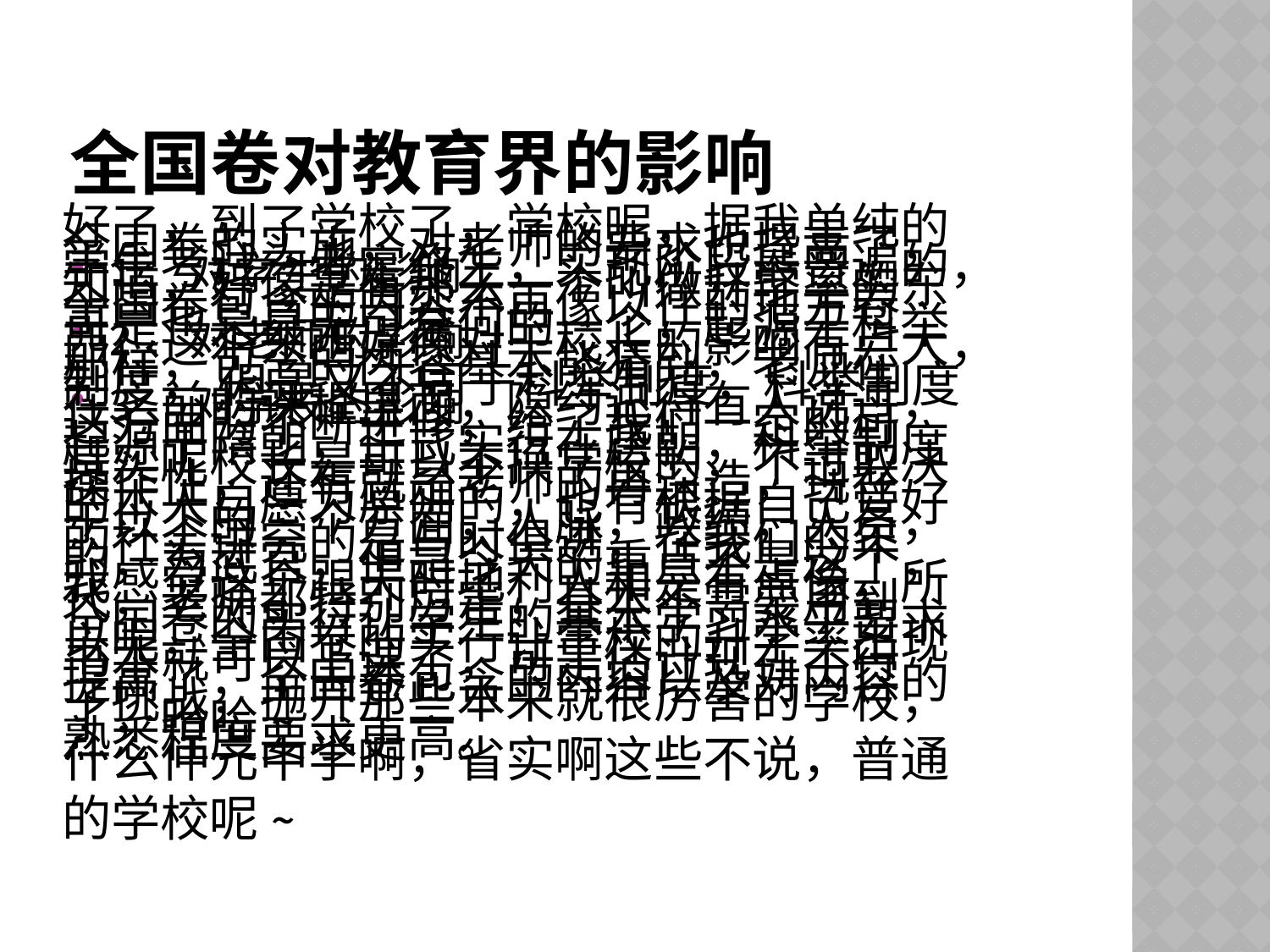

# 全国卷对教育界的影响
好了，到了学校了，学校呢，据我单纯的知道，好像是有那么一个叫做升学率的东西，这个东西好像对于校长的影响有点大，在之前的课程里面，隐约记得有人说过，其实呢校长是可以不换学校的，不过取决于以下的三个方面，人脉，政绩，人员，我感觉这个跟天时地利人和是有点像，所以呢，全国卷的实行让学校的升学率出现了挑战，抛开那些本来就很厉害的学校，什么仲元中学啊，省实啊这些不说，普通的学校呢~
全国卷的实施，对老师的要求也提高了，全国卷包含的内容不再像以往的地方卷那样，包含的内容基本能猜到，老师在这方面的不断进修，给了我们一定的可操作性，还有就是老师的再深造，现在的社会讲究的是与时俱进，在我们的年代，老师都特别厉害，基本不需要用到书本就可以上课了，可是估计现在不行了，哈哈~
学生考试一考定终生，实现阶段最普遍的，可是也是最无可奈何的一个，起源于科举制度， 但是又不同于科举制度，科举制度起源于隋朝，正式实行在唐朝，科举制度的本人自愿为原则的，也有根据自己爱好的，为武官，但是今天的重点不是这个，全国卷的实行让学生的基本学习水平要求提高了，全国卷包含的内容以及对内容的熟悉程度要求更高。
1、对学生的影响
2、对老师的影响
3、对学校的影响